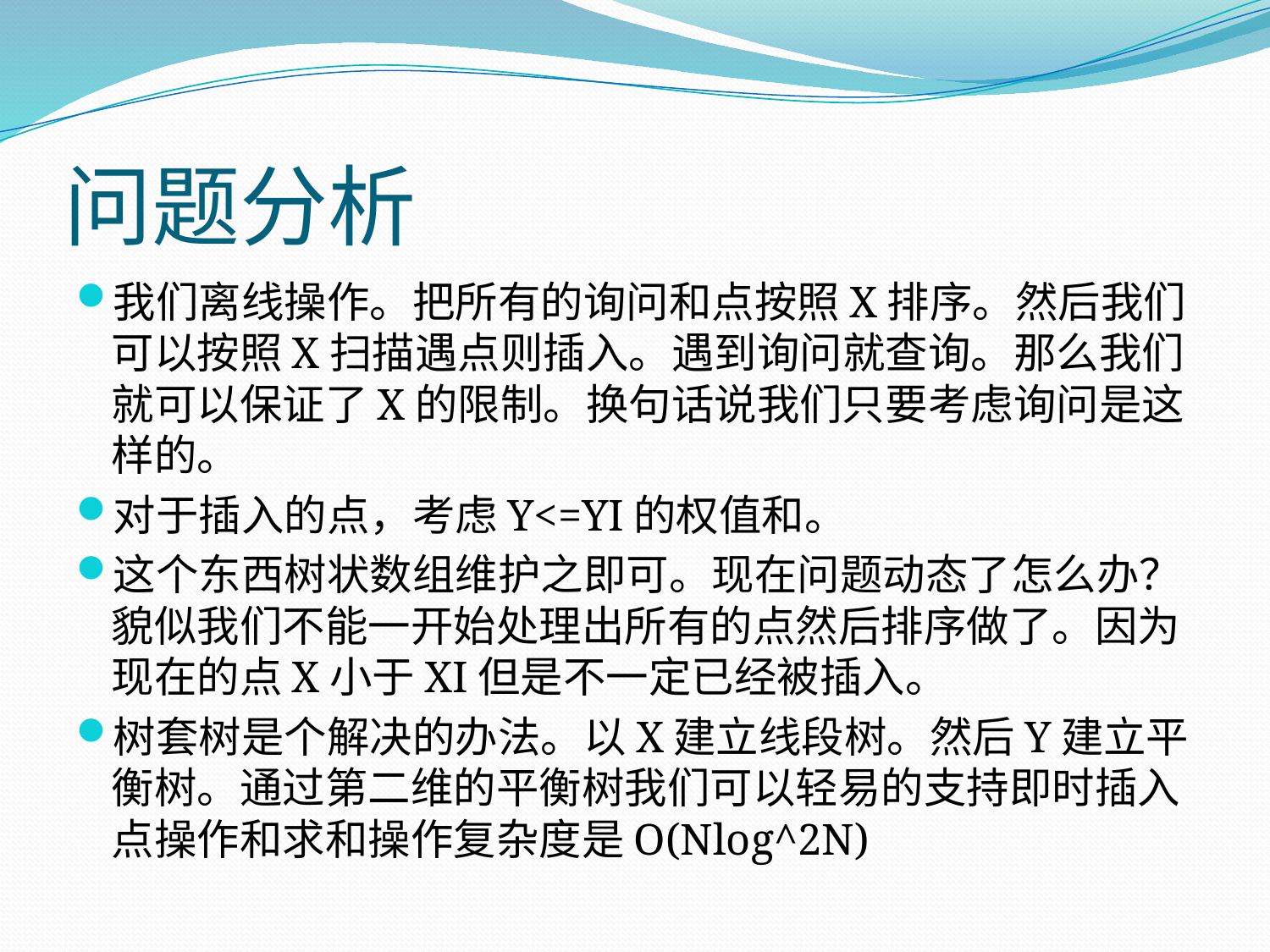

# 问题分析
我们离线操作。把所有的询问和点按照X排序。然后我们可以按照X扫描遇点则插入。遇到询问就查询。那么我们就可以保证了X的限制。换句话说我们只要考虑询问是这样的。
对于插入的点，考虑Y<=YI的权值和。
这个东西树状数组维护之即可。现在问题动态了怎么办？貌似我们不能一开始处理出所有的点然后排序做了。因为现在的点X小于XI但是不一定已经被插入。
树套树是个解决的办法。以X建立线段树。然后Y建立平衡树。通过第二维的平衡树我们可以轻易的支持即时插入点操作和求和操作复杂度是O(Nlog^2N)